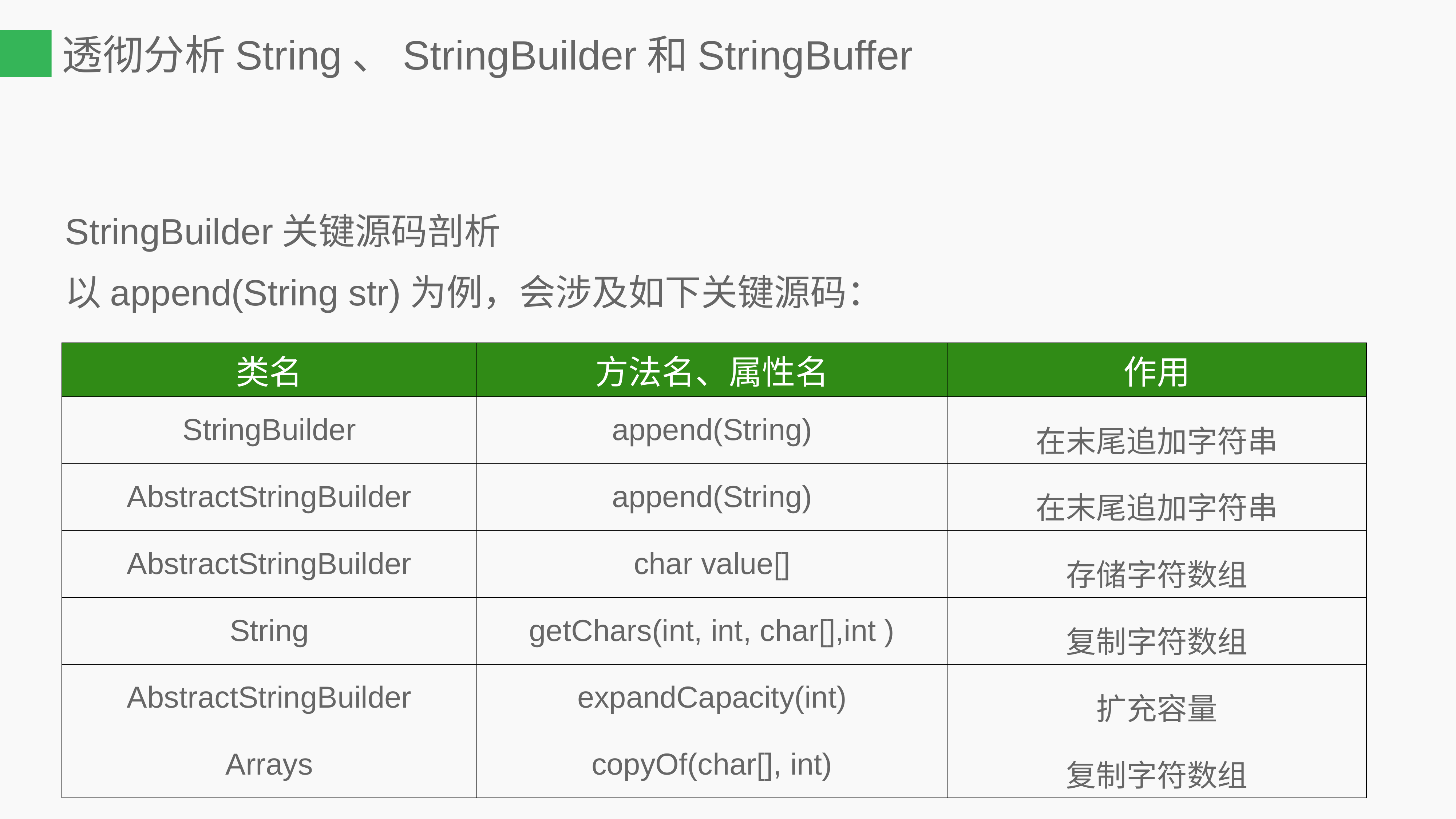

# 透彻分析String、StringBuilder和StringBuffer
StringBuilder关键源码剖析
以append(String str)为例，会涉及如下关键源码：
| 类名 | 方法名、属性名 | 作用 |
| --- | --- | --- |
| StringBuilder | append(String) | 在末尾追加字符串 |
| AbstractStringBuilder | append(String) | 在末尾追加字符串 |
| AbstractStringBuilder | char value[] | 存储字符数组 |
| String | getChars(int, int, char[],int ) | 复制字符数组 |
| AbstractStringBuilder | expandCapacity(int) | 扩充容量 |
| Arrays | copyOf(char[], int) | 复制字符数组 |